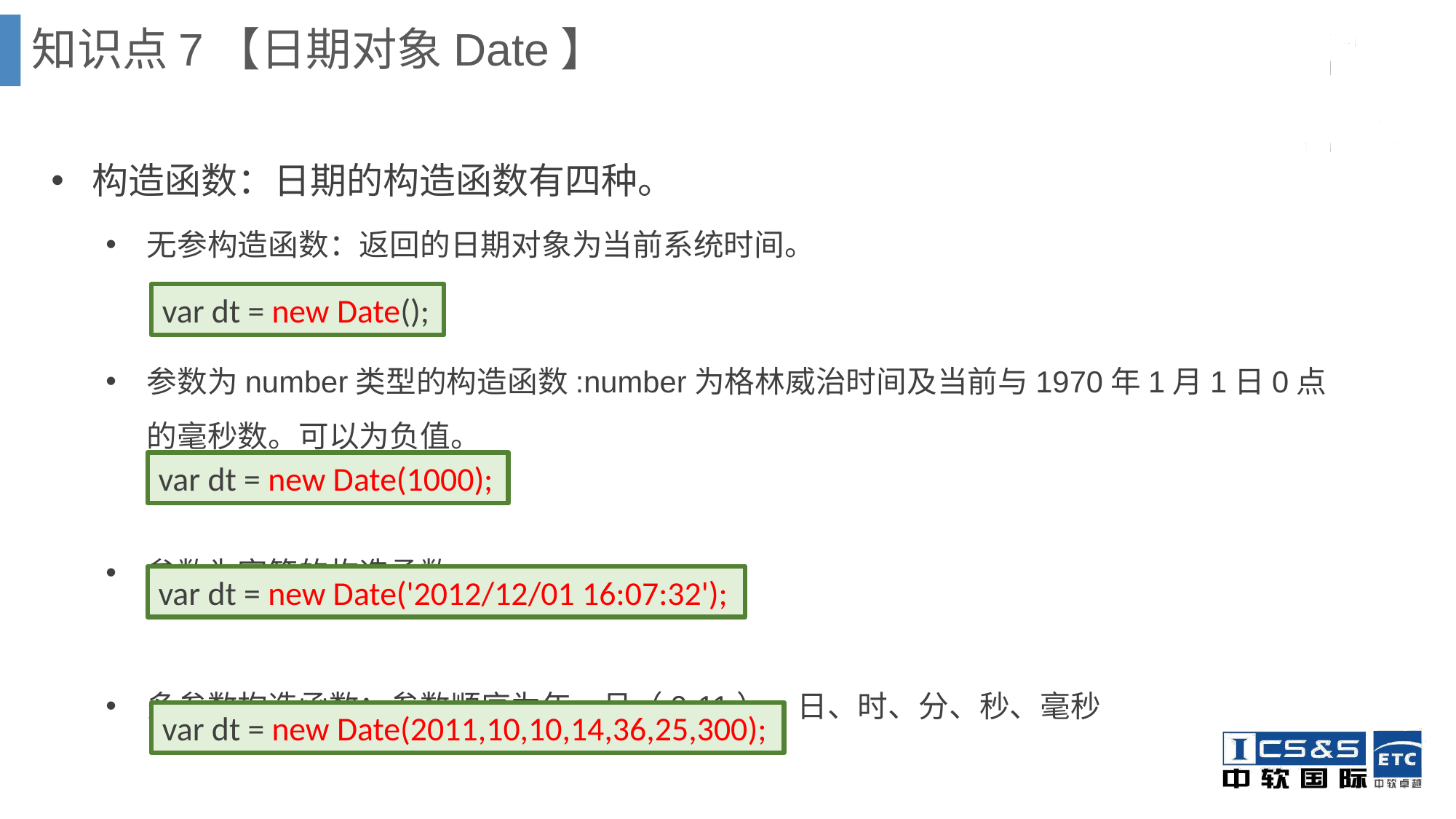

知识点7【日期对象Date】
构造函数：日期的构造函数有四种。
无参构造函数：返回的日期对象为当前系统时间。

参数为number类型的构造函数:number为格林威治时间及当前与1970年1月1日0点的毫秒数。可以为负值。

参数为字符的构造函数

多参数构造函数：参数顺序为年、月（0-11）、日、时、分、秒、毫秒

var dt = new Date();
var dt = new Date(1000);
var dt = new Date('2012/12/01 16:07:32');
var dt = new Date(2011,10,10,14,36,25,300);